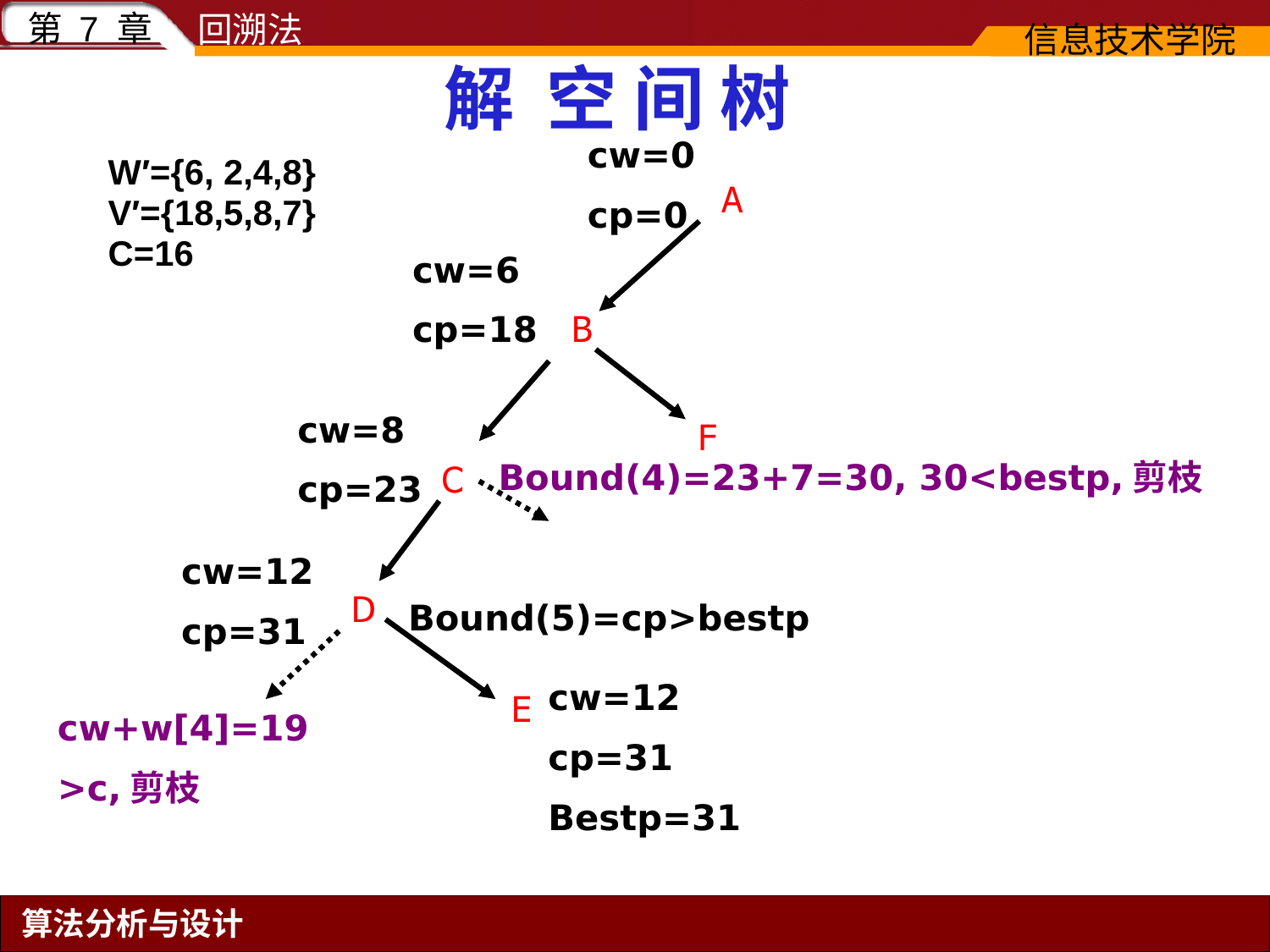

# 解  空 间 树
cw=0
cp=0
A

cw=6
cp=18
B

cw=8
cp=23
F
Bound(4)=23+7=30, 30<bestp,剪枝
C

cw=12
cp=31
D
Bound(5)=cp>bestp

cw=12
cp=31
Bestp=31
E
cw+w[4]=19
>c,剪枝
W′={6, 2,4,8}
V′={18,5,8,7}
C=16